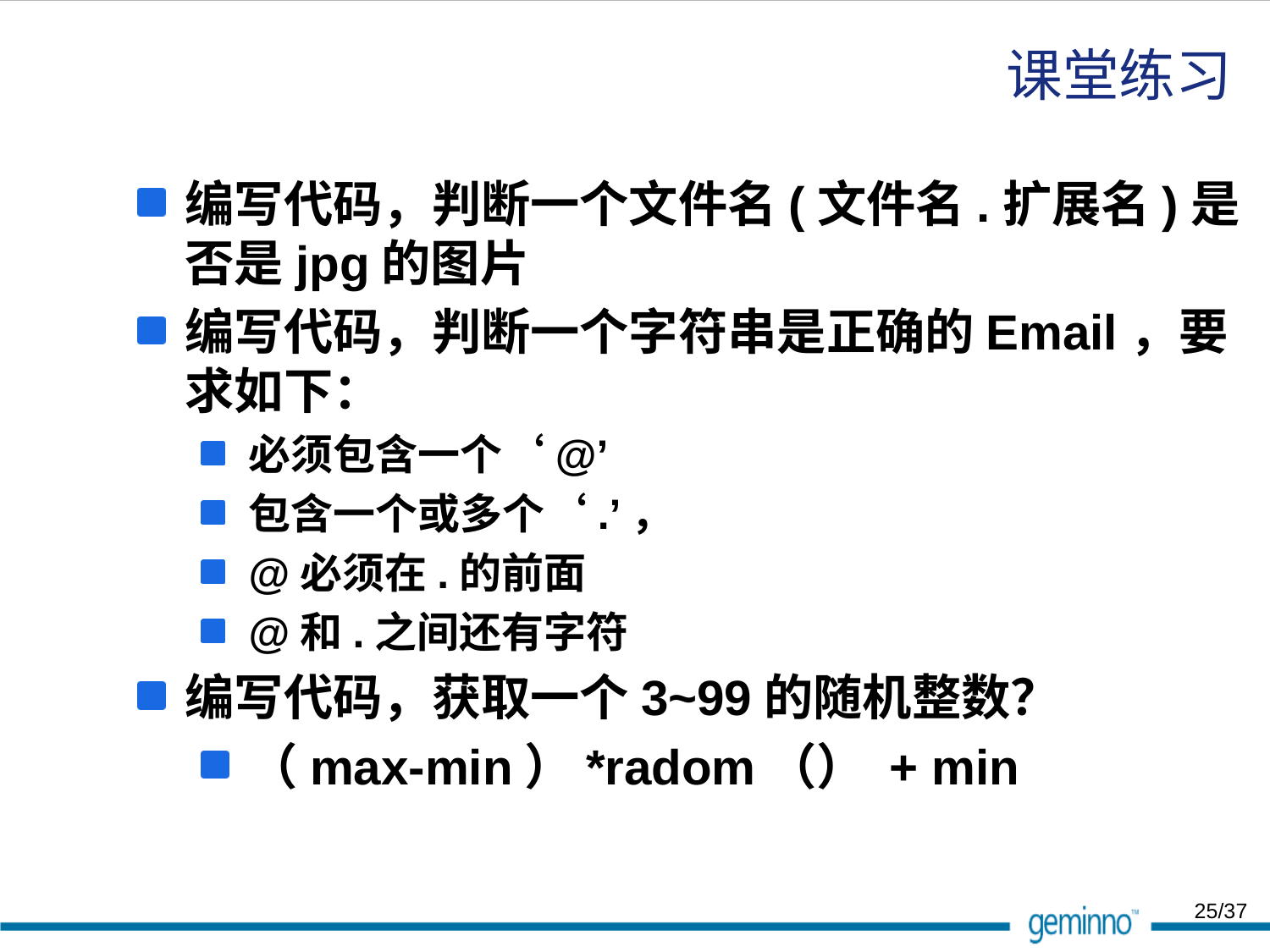

# 课堂练习
编写代码，判断一个文件名(文件名.扩展名)是否是jpg的图片
编写代码，判断一个字符串是正确的Email，要求如下：
必须包含一个‘@’
包含一个或多个‘.’，
@必须在.的前面
@和.之间还有字符
编写代码，获取一个3~99的随机整数？
（max-min）*radom（） + min

25/37